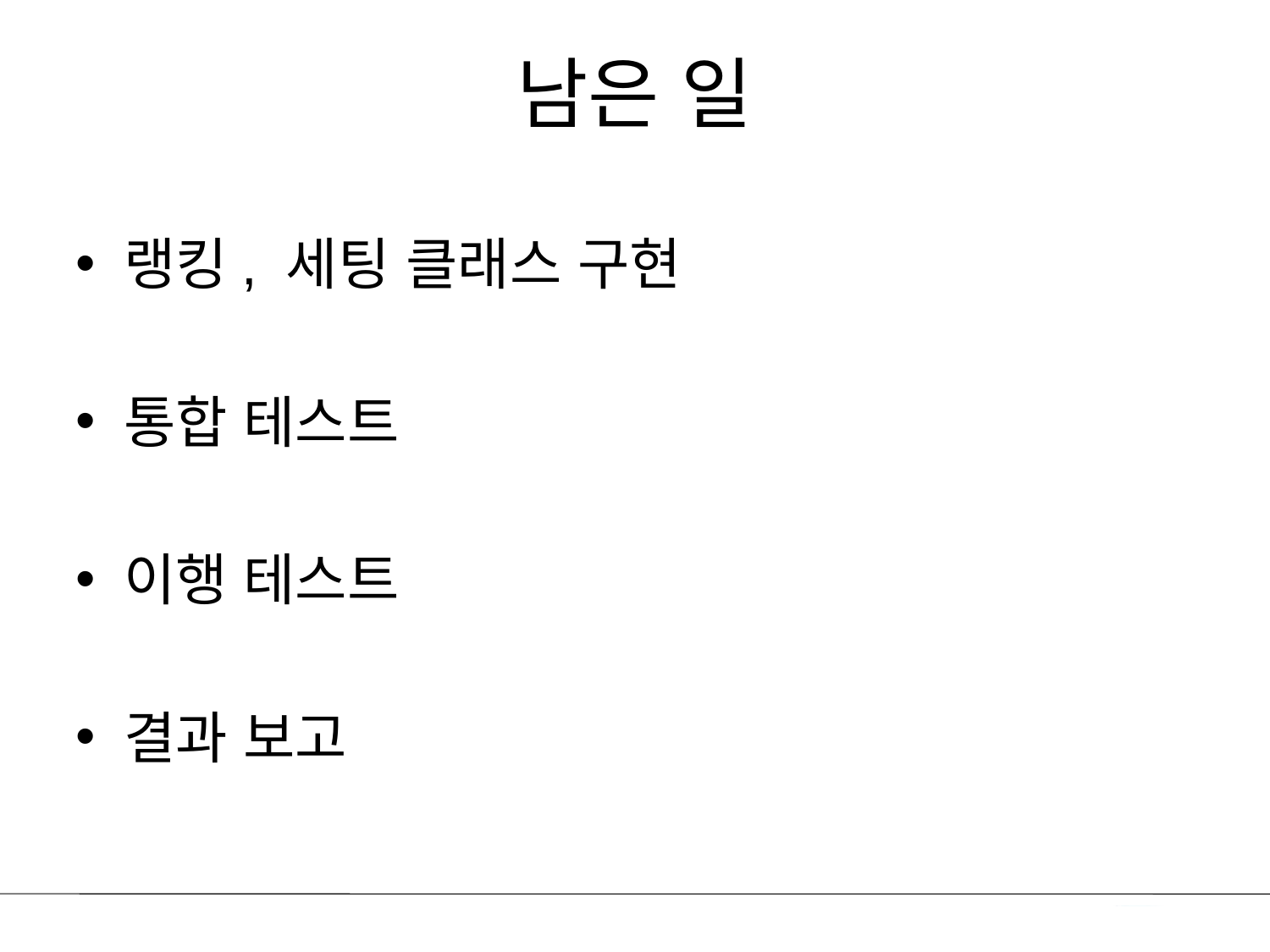

# 남은 일
랭킹, 세팅 클래스 구현

통합 테스트

이행 테스트

결과 보고